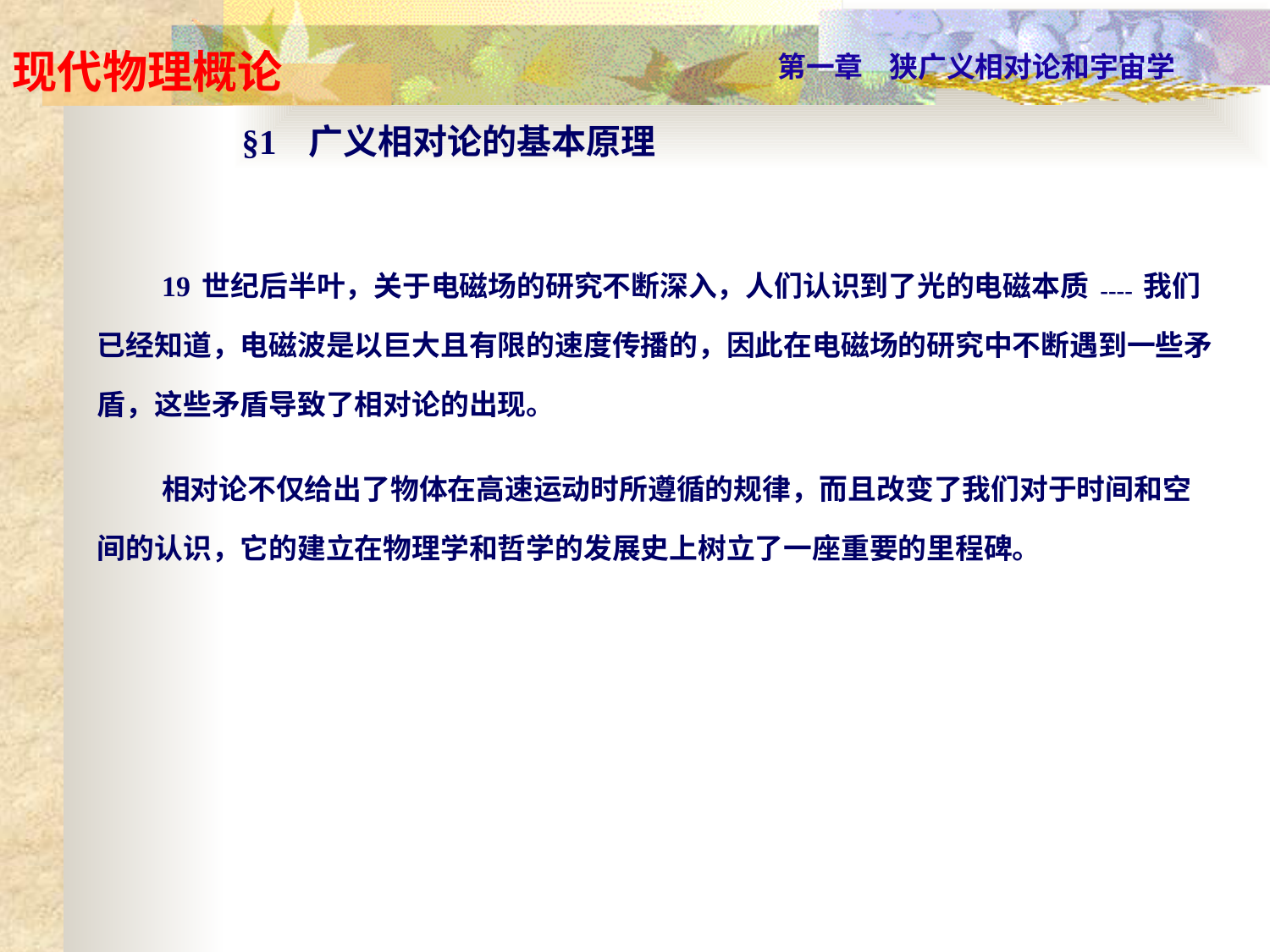

§1  广义相对论的基本原理
        19世纪后半叶，关于电磁场的研究不断深入，人们认识到了光的电磁本质----我们已经知道，电磁波是以巨大且有限的速度传播的，因此在电磁场的研究中不断遇到一些矛盾，这些矛盾导致了相对论的出现。
        相对论不仅给出了物体在高速运动时所遵循的规律，而且改变了我们对于时间和空间的认识，它的建立在物理学和哲学的发展史上树立了一座重要的里程碑。